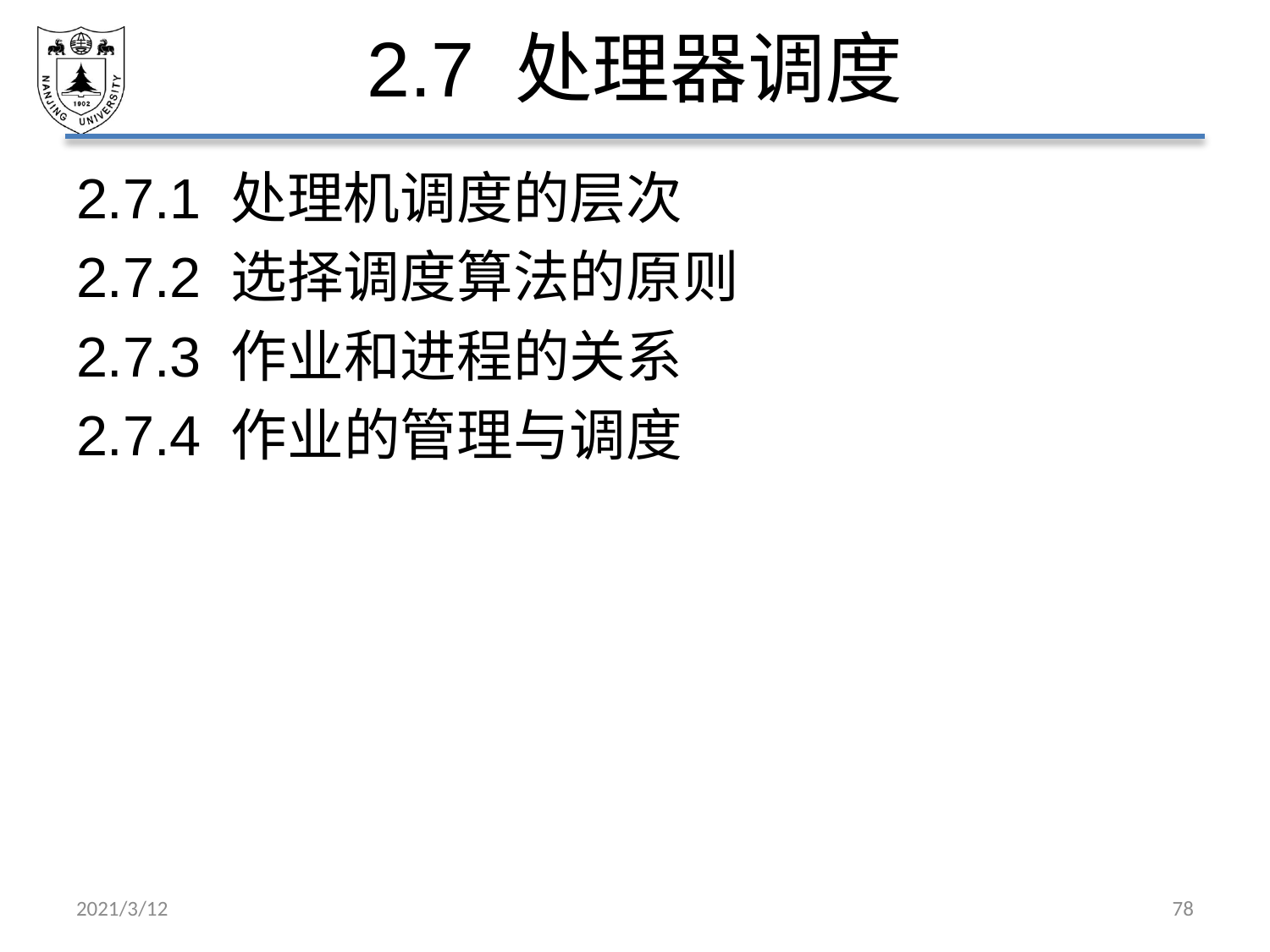

# 2.7 处理器调度
2.7.1 处理机调度的层次
2.7.2 选择调度算法的原则
2.7.3 作业和进程的关系
2.7.4 作业的管理与调度

2021/3/12
78